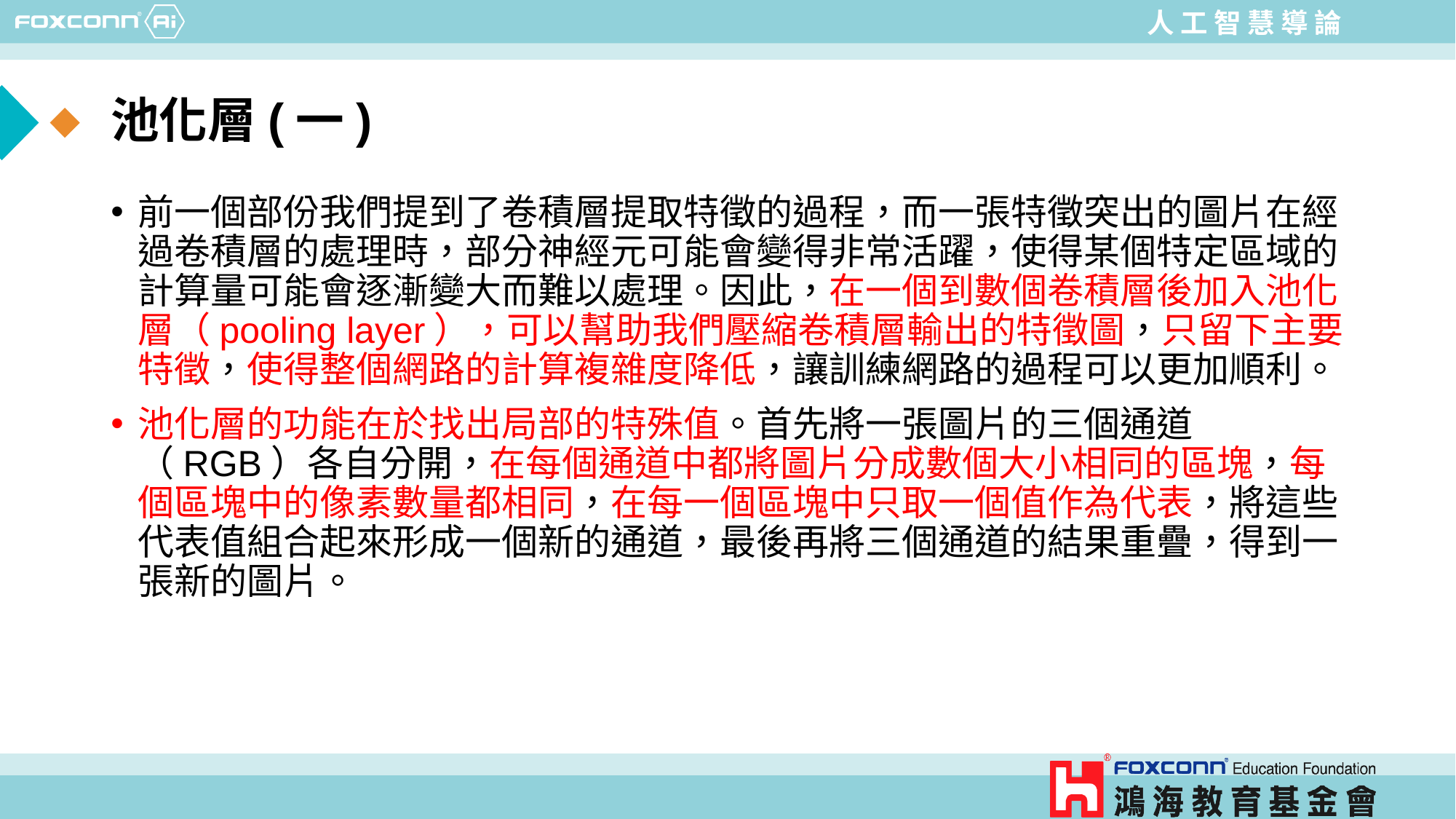

# 池化層(一)
前一個部份我們提到了卷積層提取特徵的過程，而一張特徵突出的圖片在經過卷積層的處理時，部分神經元可能會變得非常活躍，使得某個特定區域的計算量可能會逐漸變大而難以處理。因此，在一個到數個卷積層後加入池化層（pooling layer），可以幫助我們壓縮卷積層輸出的特徵圖，只留下主要特徵，使得整個網路的計算複雜度降低，讓訓練網路的過程可以更加順利。
池化層的功能在於找出局部的特殊值。首先將一張圖片的三個通道（RGB）各自分開，在每個通道中都將圖片分成數個大小相同的區塊，每個區塊中的像素數量都相同，在每一個區塊中只取一個值作為代表，將這些代表值組合起來形成一個新的通道，最後再將三個通道的結果重疊，得到一張新的圖片。